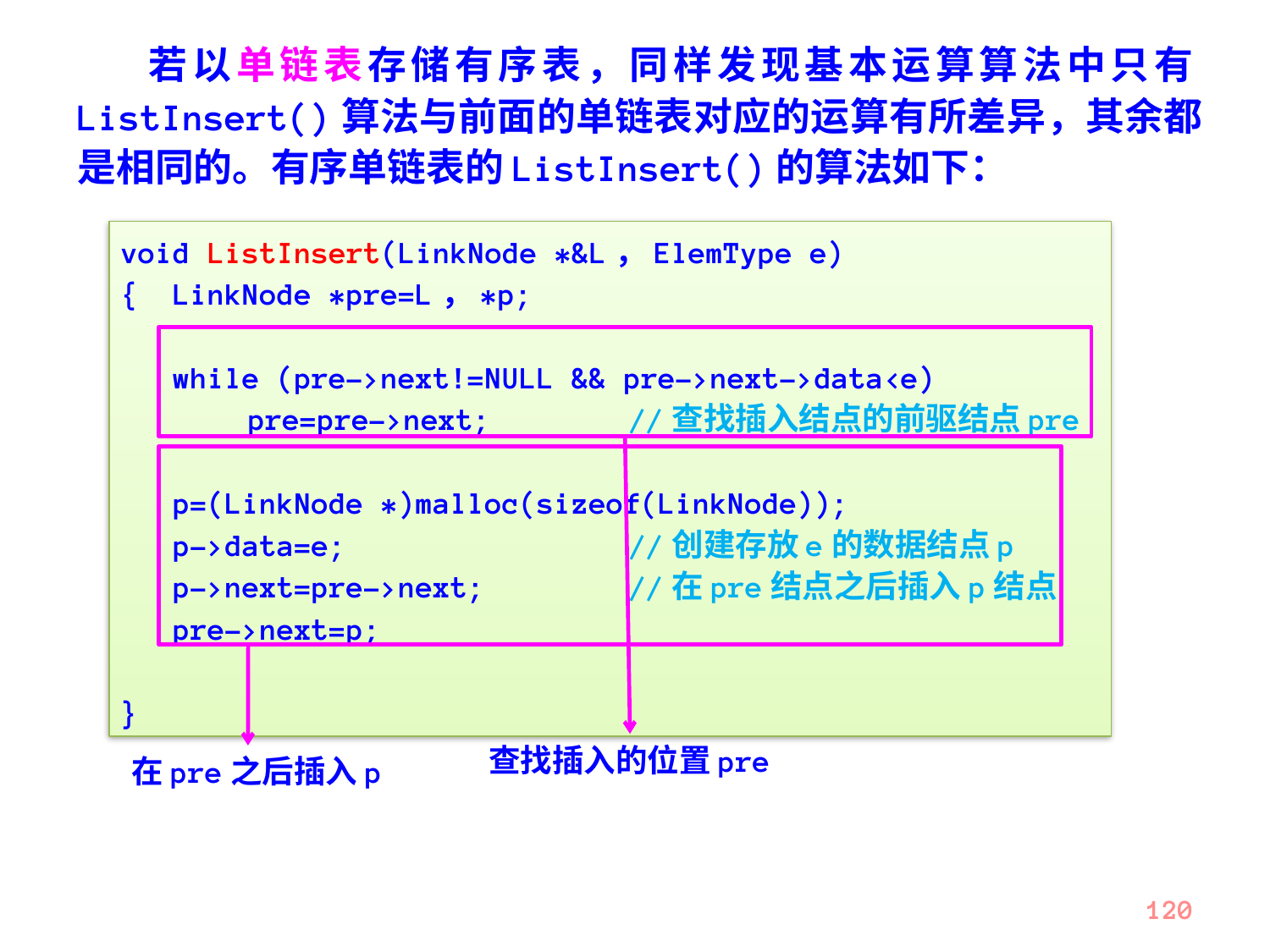

若以单链表存储有序表，同样发现基本运算算法中只有ListInsert()算法与前面的单链表对应的运算有所差异，其余都是相同的。有序单链表的ListInsert()的算法如下：
void ListInsert(LinkNode *&L，ElemType e)
{  LinkNode *pre=L，*p;

   while (pre->next!=NULL && pre->next->data<e)
	pre=pre->next; 	//查找插入结点的前驱结点pre

   p=(LinkNode *)malloc(sizeof(LinkNode));
   p->data=e;			//创建存放e的数据结点p
   p->next=pre->next;		//在pre结点之后插入p结点
   pre->next=p;

}

查找插入的位置pre

在pre之后插入p
120